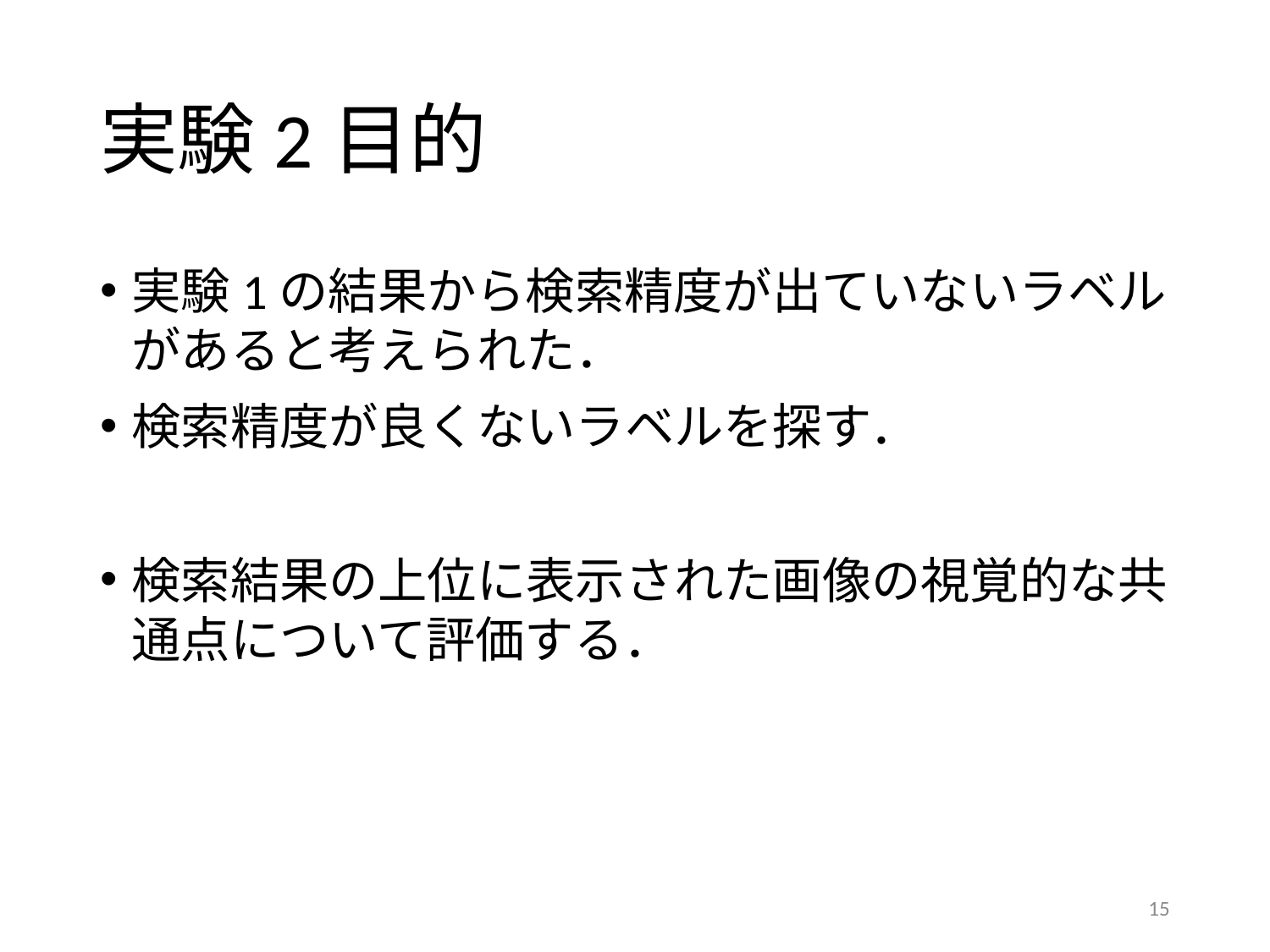

# 実験2目的
実験1の結果から検索精度が出ていないラベルがあると考えられた．
検索精度が良くないラベルを探す．

検索結果の上位に表示された画像の視覚的な共通点について評価する．
15